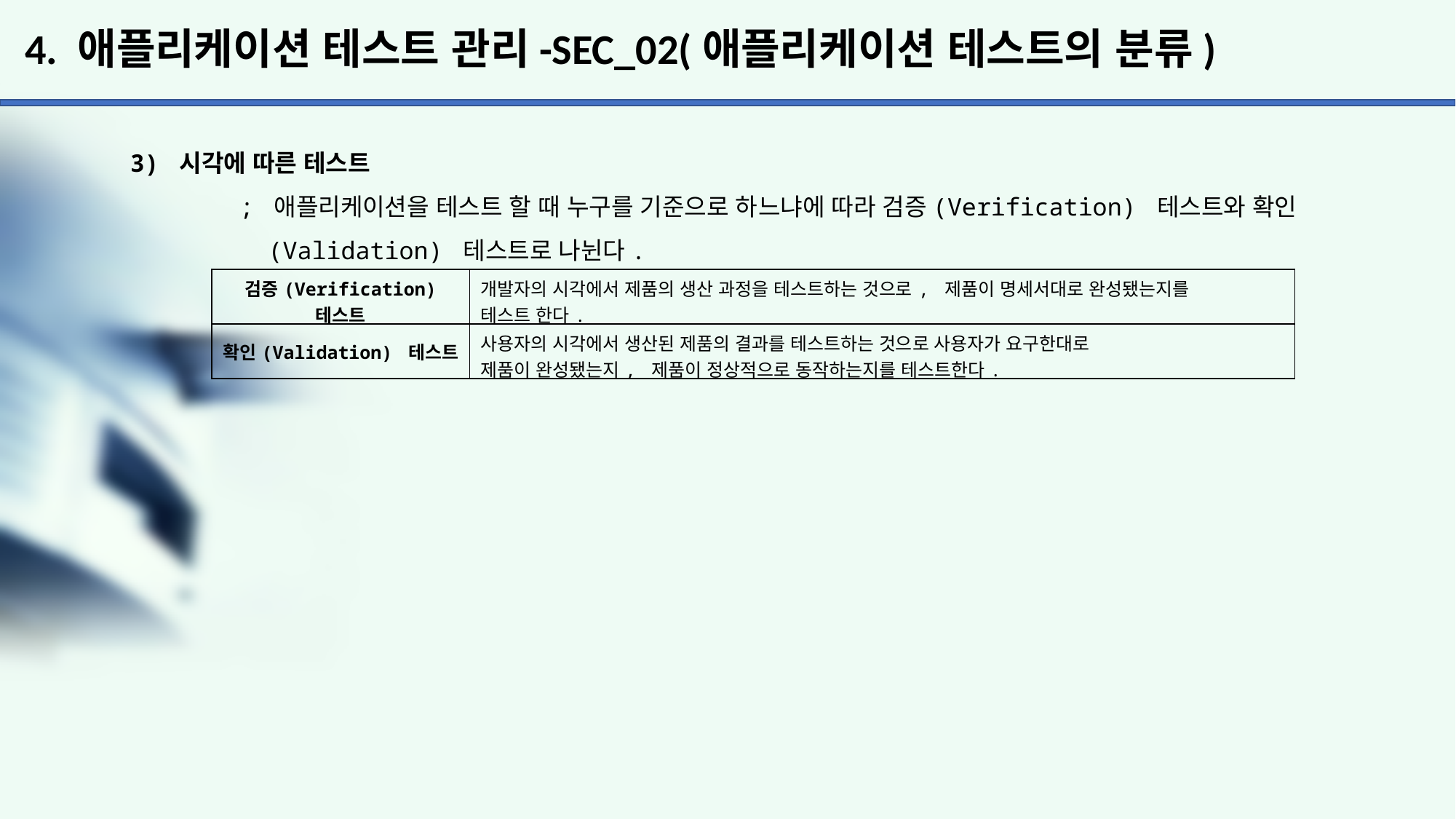

# 4. 애플리케이션 테스트 관리-SEC_02(애플리케이션 테스트의 분류)
3) 시각에 따른 테스트
	; 애플리케이션을 테스트 할 때 누구를 기준으로 하느냐에 따라 검증(Verification) 테스트와 확인
	  (Validation) 테스트로 나뉜다.
| 검증(Verification) 테스트 | 개발자의 시각에서 제품의 생산 과정을 테스트하는 것으로, 제품이 명세서대로 완성됐는지를 테스트 한다. |
| --- | --- |
| 확인(Validation) 테스트 | 사용자의 시각에서 생산된 제품의 결과를 테스트하는 것으로 사용자가 요구한대로 제품이 완성됐는지, 제품이 정상적으로 동작하는지를 테스트한다. |